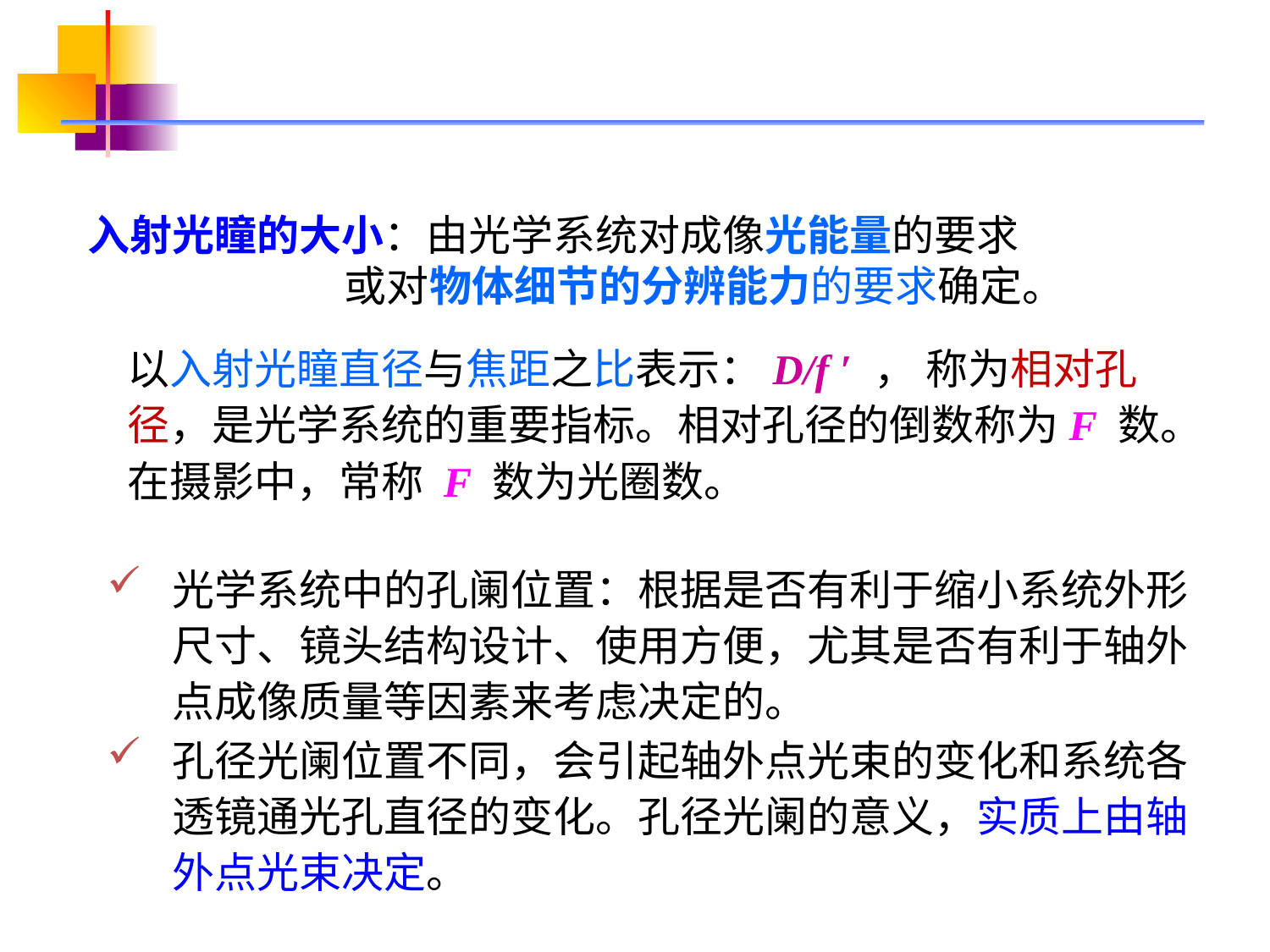

# 入射光瞳的大小：由光学系统对成像光能量的要求 或对物体细节的分辨能力的要求确定。
以入射光瞳直径与焦距之比表示：D/f ′ ， 称为相对孔
径，是光学系统的重要指标。相对孔径的倒数称为F 数。
在摄影中，常称 F 数为光圈数。
光学系统中的孔阑位置：根据是否有利于缩小系统外形尺寸、镜头结构设计、使用方便，尤其是否有利于轴外点成像质量等因素来考虑决定的。
孔径光阑位置不同，会引起轴外点光束的变化和系统各透镜通光孔直径的变化。孔径光阑的意义，实质上由轴外点光束决定。